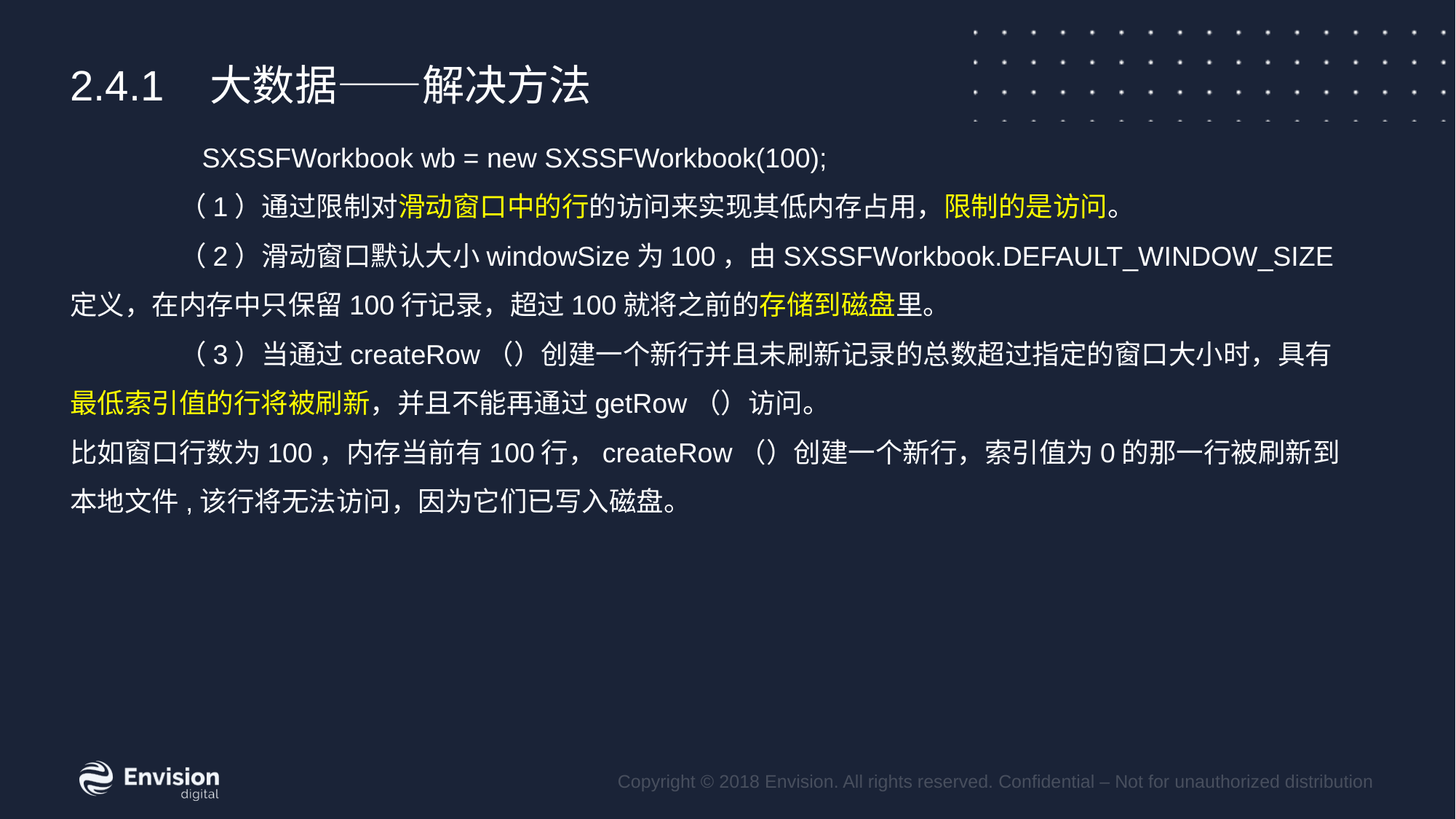

2.4.1   大数据——解决方法
	   SXSSFWorkbook wb = new SXSSFWorkbook(100);
	（1）通过限制对滑动窗口中的行的访问来实现其低内存占用，限制的是访问。
	（2）滑动窗口默认大小windowSize为100，由SXSSFWorkbook.DEFAULT_WINDOW_SIZE定义，在内存中只保留100行记录，超过100就将之前的存储到磁盘里。
	（3）当通过createRow（）创建一个新行并且未刷新记录的总数超过指定的窗口大小时，具有最低索引值的行将被刷新，并且不能再通过getRow（）访问。 
比如窗口行数为100，内存当前有100行，createRow（）创建一个新行，索引值为0的那一行被刷新到本地文件,该行将无法访问，因为它们已写入磁盘。